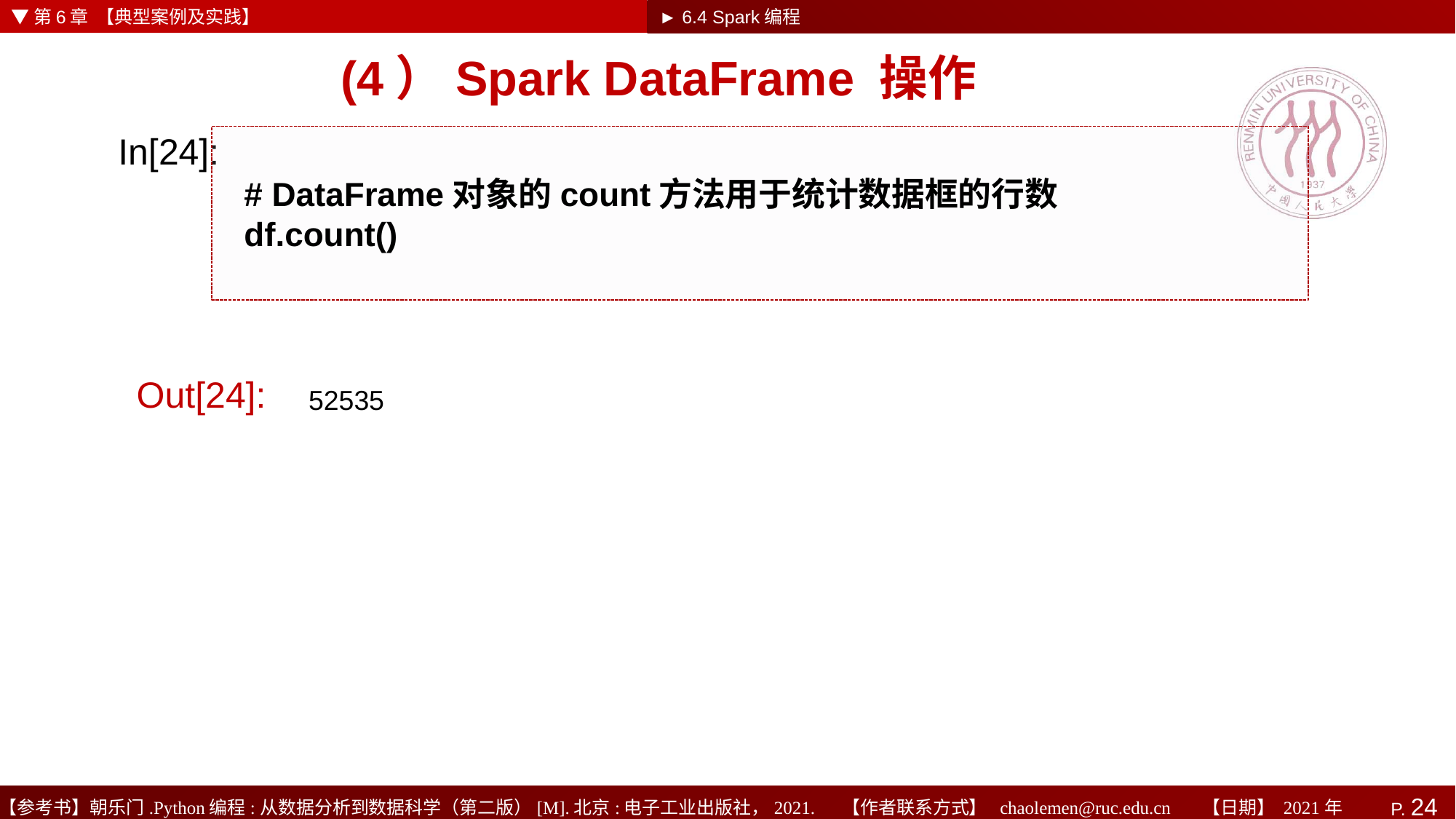

▼第6章  【典型案例及实践】
► 6.4 Spark编程
# (4）Spark DataFrame 操作
In[24]:
# DataFrame对象的count方法用于统计数据框的行数
df.count()
Out[24]:
52535